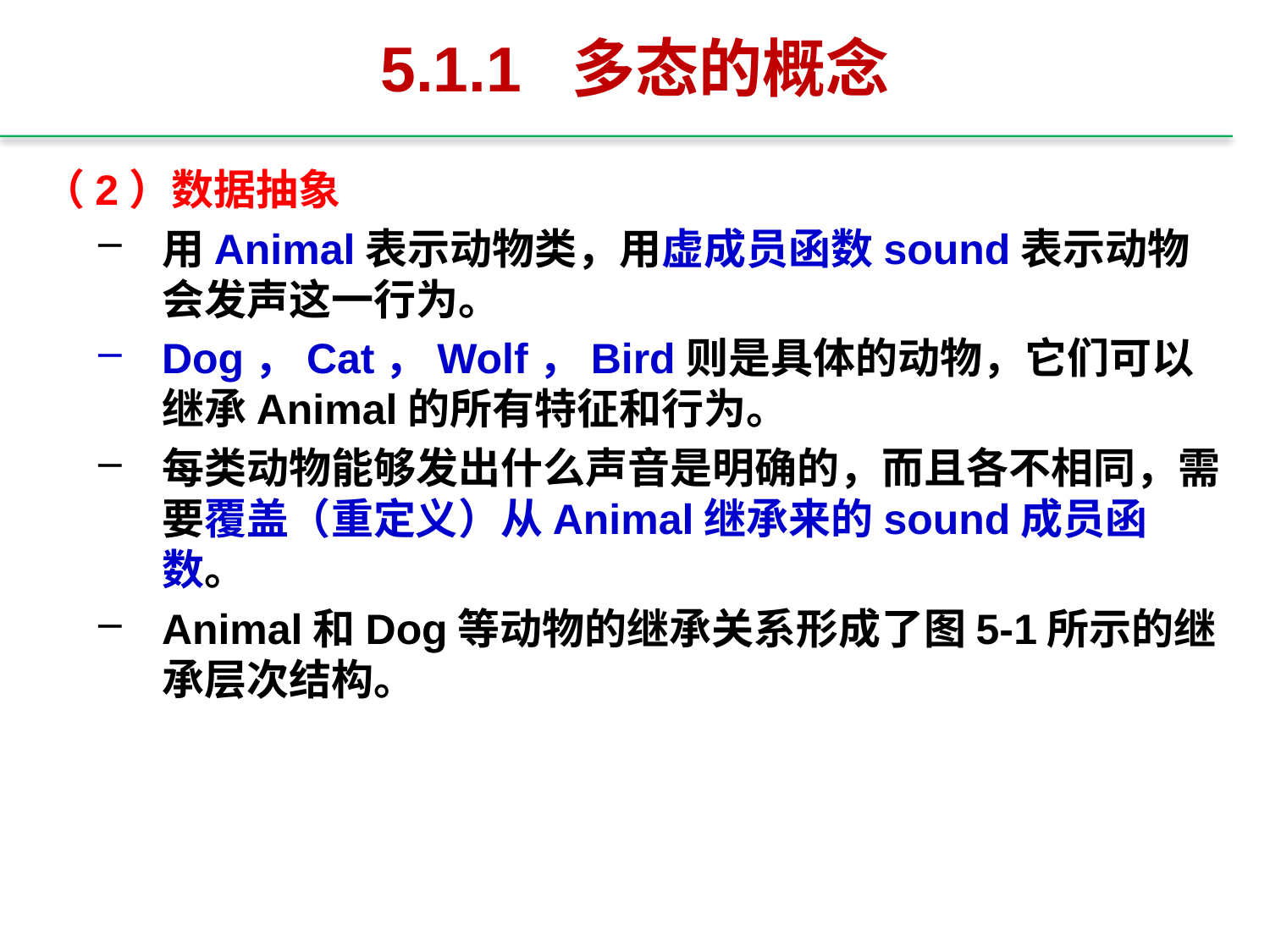

# 5.1.1  多态的概念
（2）数据抽象
用Animal表示动物类，用虚成员函数sound表示动物会发声这一行为。
Dog，Cat，Wolf，Bird则是具体的动物，它们可以继承Animal的所有特征和行为。
每类动物能够发出什么声音是明确的，而且各不相同，需要覆盖（重定义）从Animal继承来的sound成员函数。
Animal和Dog等动物的继承关系形成了图5-1所示的继承层次结构。